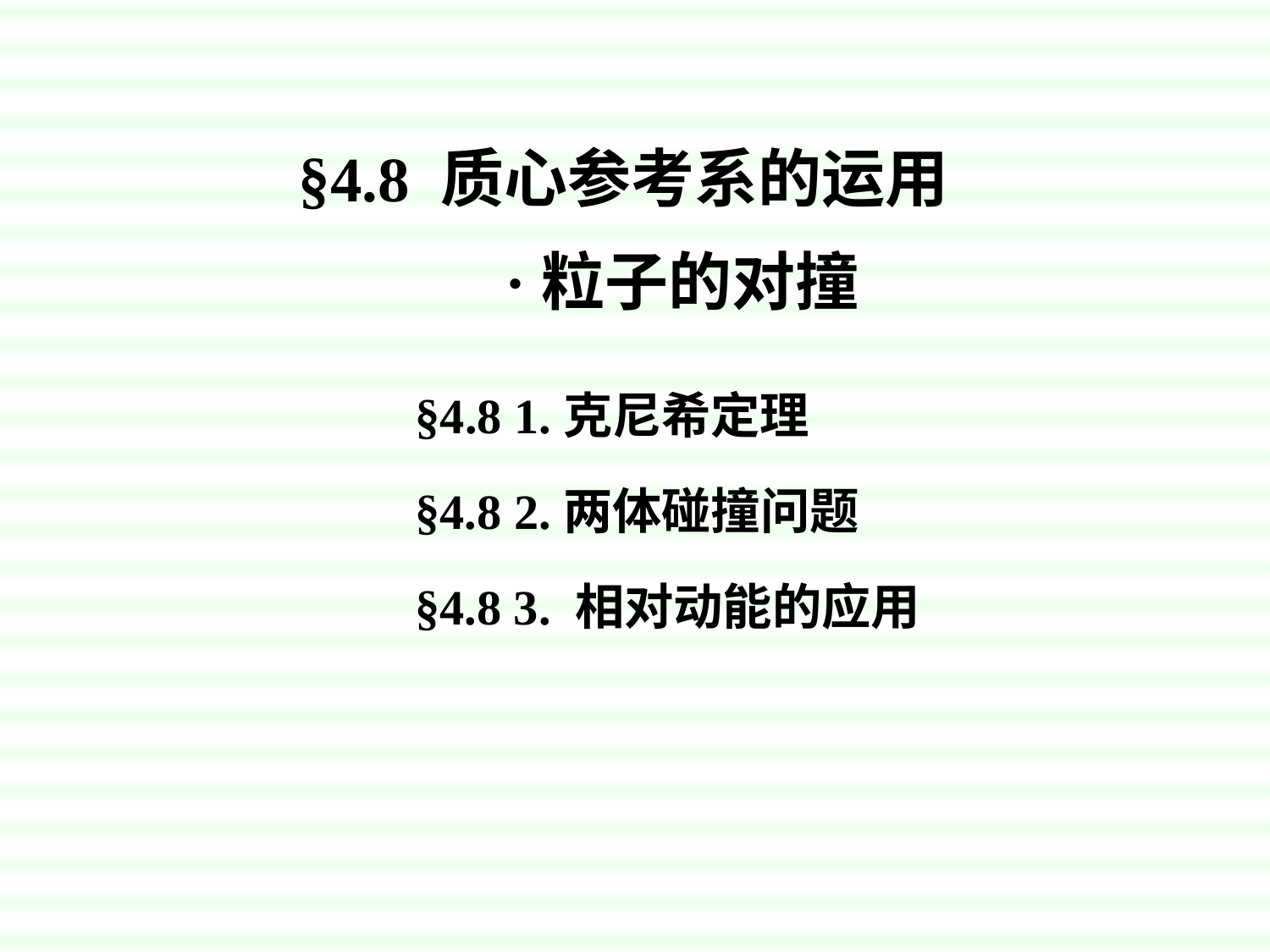

§4.8 质心参考系的运用
             ·粒子的对撞
§4.8 1.克尼希定理
§4.8 2.两体碰撞问题
§4.8 3. 相对动能的应用